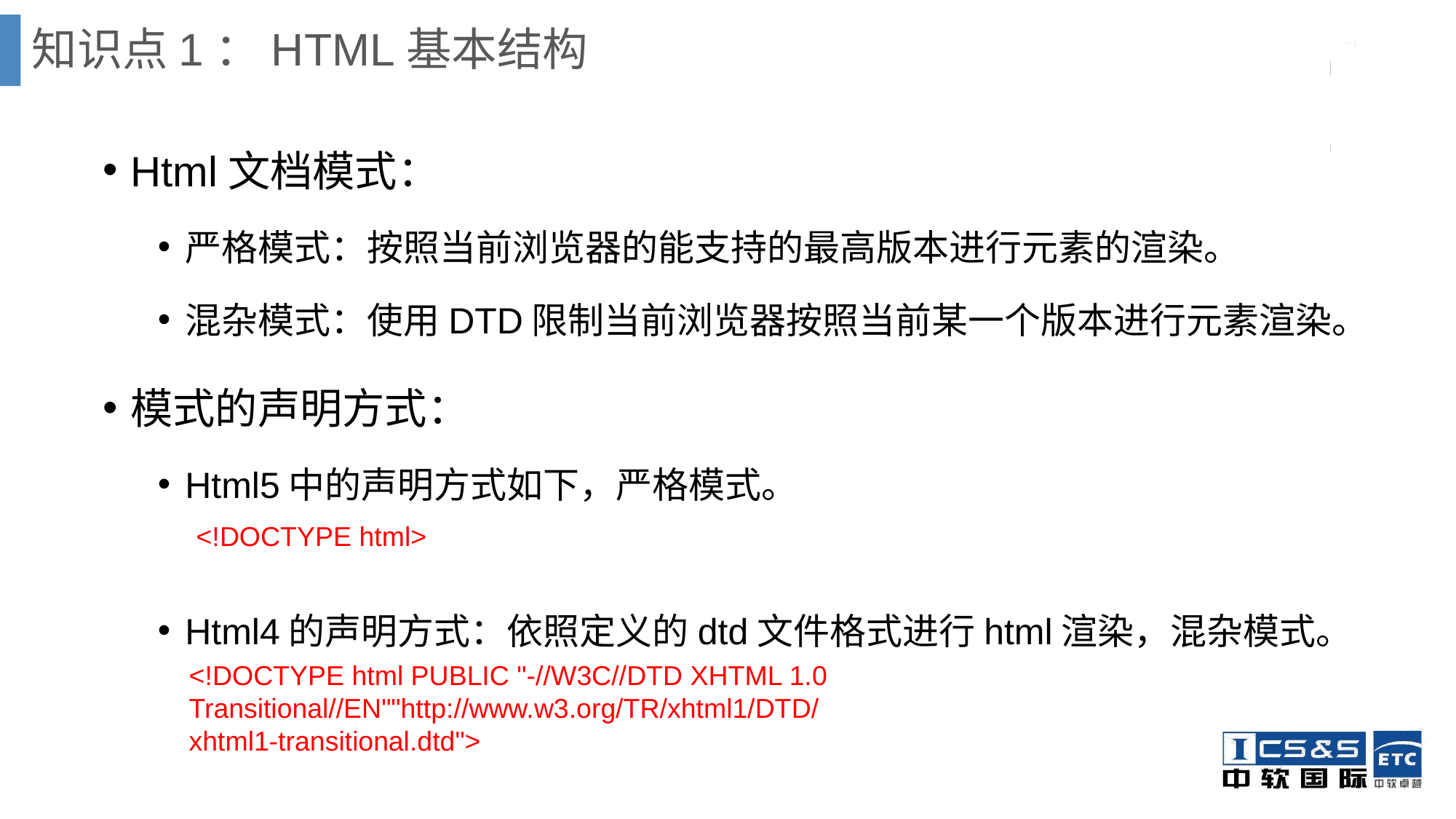

# 知识点1：HTML基本结构
Html文档模式：
严格模式：按照当前浏览器的能支持的最高版本进行元素的渲染。
混杂模式：使用DTD限制当前浏览器按照当前某一个版本进行元素渲染。
模式的声明方式：
Html5中的声明方式如下，严格模式。

Html4的声明方式：依照定义的dtd文件格式进行html渲染，混杂模式。
<!DOCTYPE html>
<!DOCTYPE html PUBLIC "-//W3C//DTD XHTML 1.0
Transitional//EN""http://www.w3.org/TR/xhtml1/DTD/xhtml1-transitional.dtd">